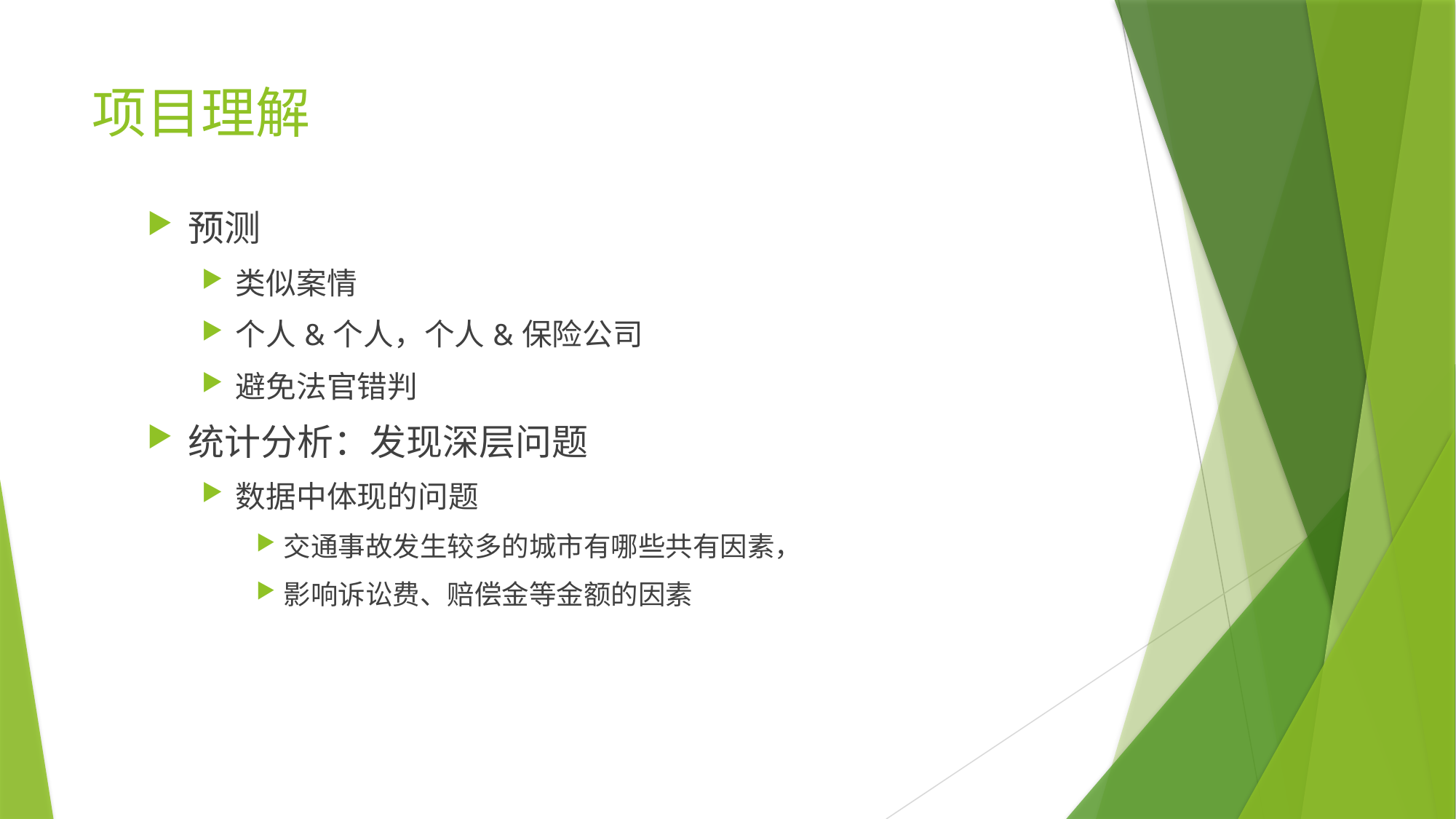

# 项目理解
预测
类似案情
个人&个人，个人&保险公司
避免法官错判
统计分析：发现深层问题
数据中体现的问题
交通事故发生较多的城市有哪些共有因素，
影响诉讼费、赔偿金等金额的因素